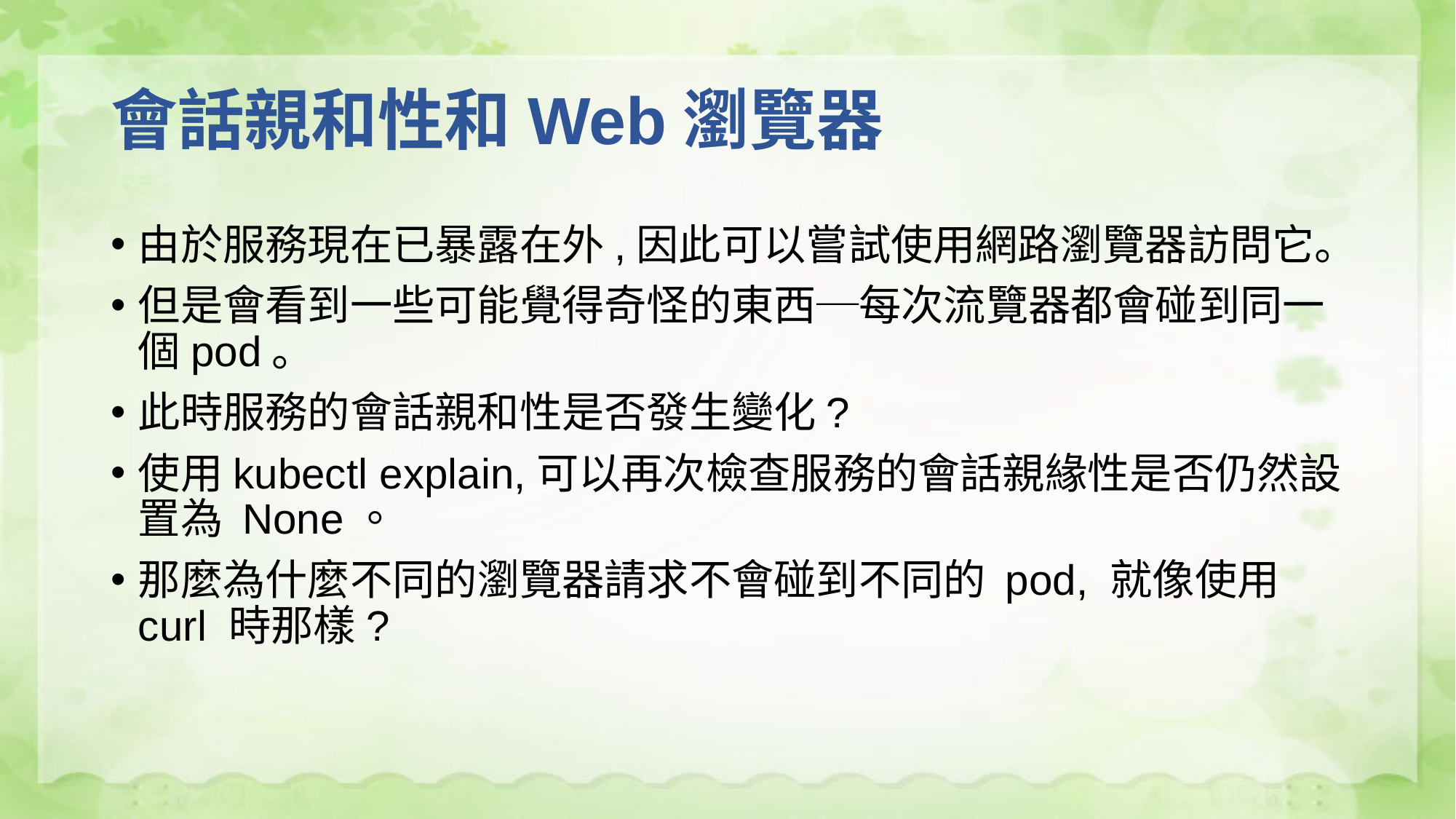

# 會話親和性和Web瀏覽器
由於服務現在已暴露在外,因此可以嘗試使用網路瀏覽器訪問它。
但是會看到一些可能覺得奇怪的東西─每次流覽器都會碰到同一個pod。
此時服務的會話親和性是否發生變化?
使用kubectl explain,可以再次檢查服務的會話親緣性是否仍然設置為 None。
那麼為什麼不同的瀏覽器請求不會碰到不同的 pod, 就像使用curl 時那樣?